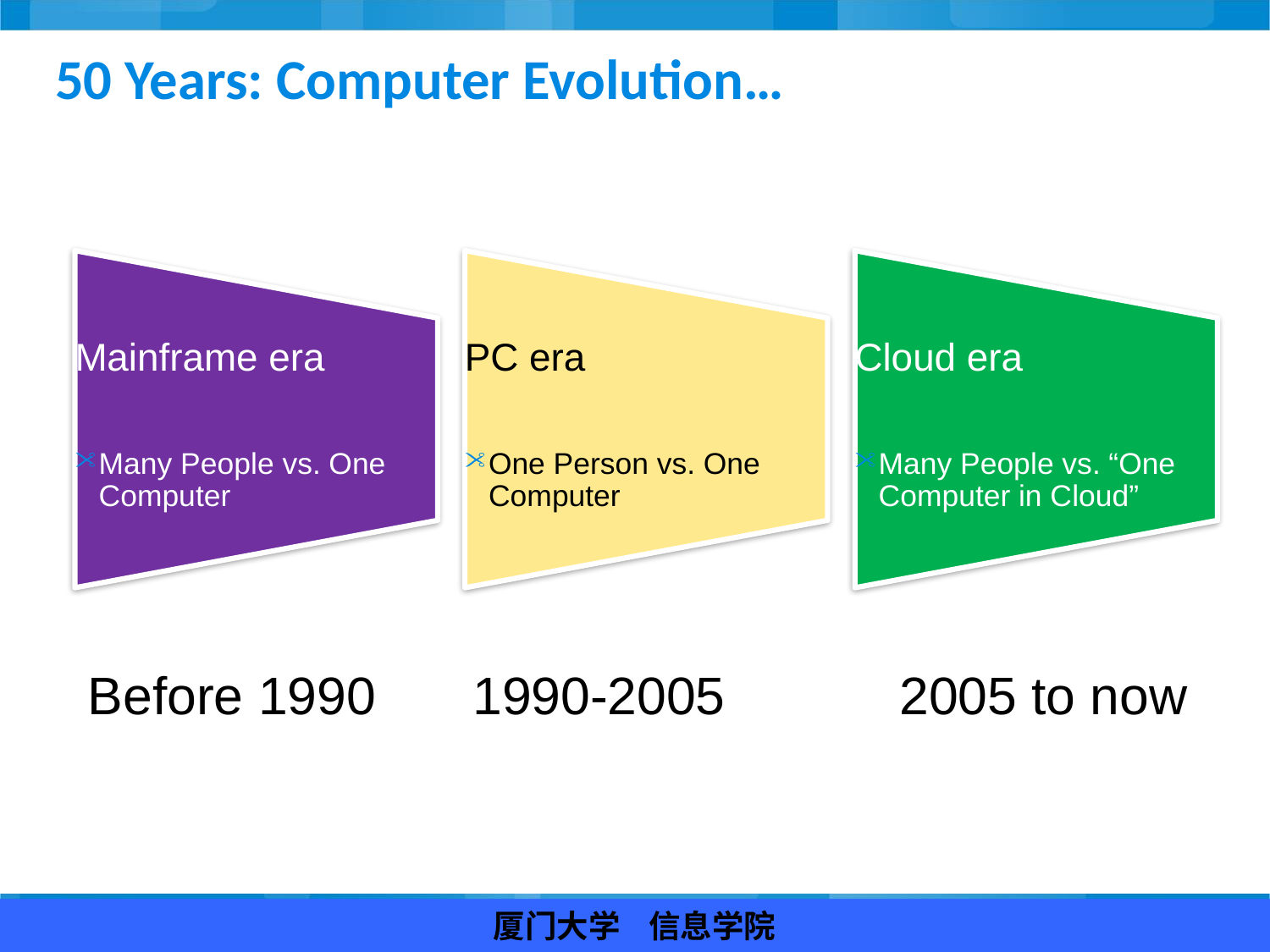

50 Years: Computer Evolution…

Mainframe era

Many People vs. One Computer
PC era

One Person vs. One Computer
Cloud era

Many People vs. “One Computer in Cloud”
Before 1990
1990-2005
2005 to now
厦门大学    软件学院
厦门大学    信息学院